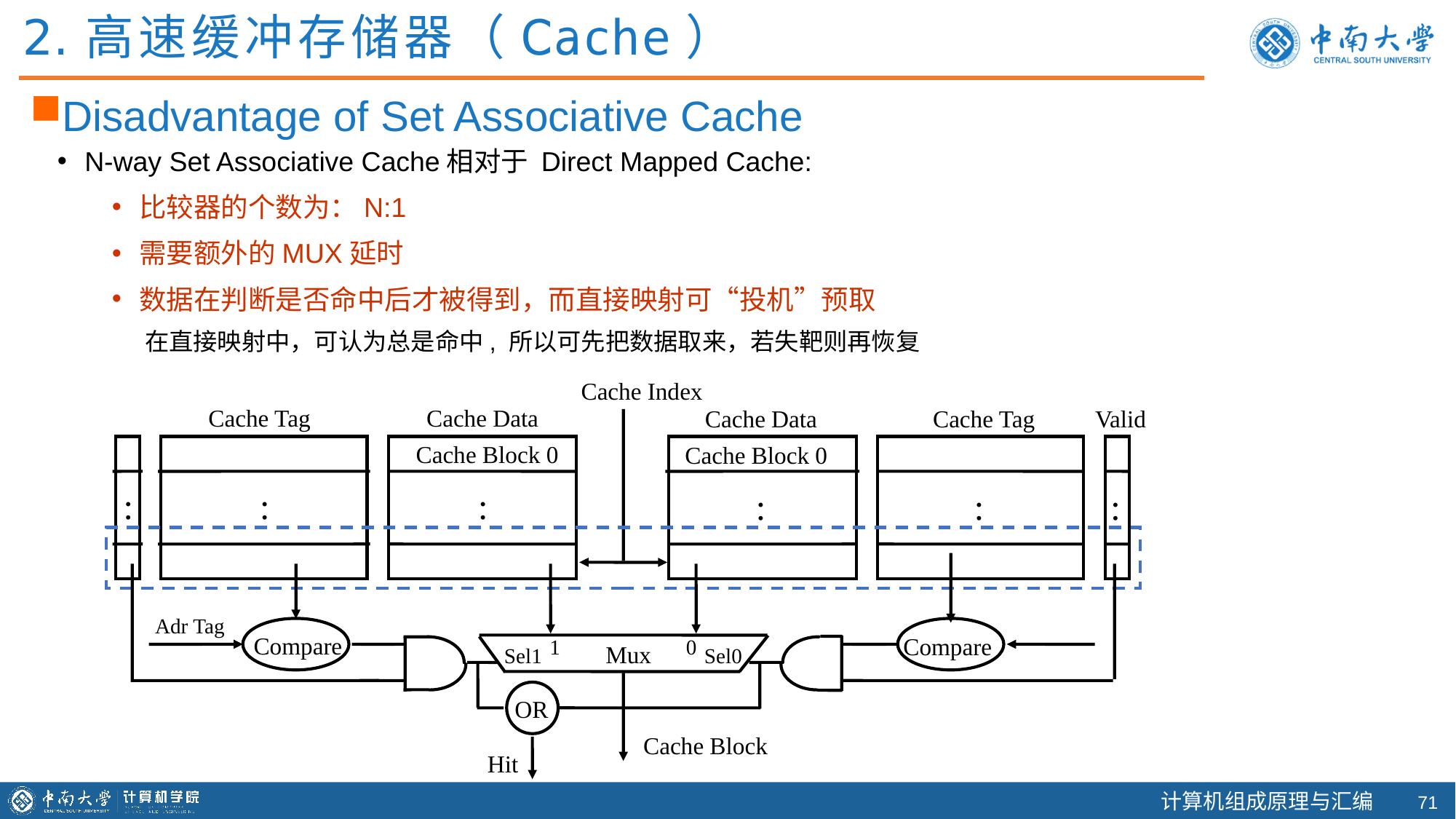

2.高速缓冲存储器（Cache）

Disadvantage of Set Associative Cache
N-way Set Associative Cache相对于 Direct Mapped Cache:
比较器的个数为：N:1
需要额外的MUX延时
数据在判断是否命中后才被得到，而直接映射可“投机”预取
     在直接映射中，可认为总是命中, 所以可先把数据取来，若失靶则再恢复
Cache Index
Cache Tag
Cache Data
Cache Data
Cache Tag
Valid

Cache Block 0
Cache Block 0

:
:
:
:
:
:

Adr Tag

Compare
Compare
1
0
Mux

Sel1
Sel0

OR

Cache Block

Hit
71